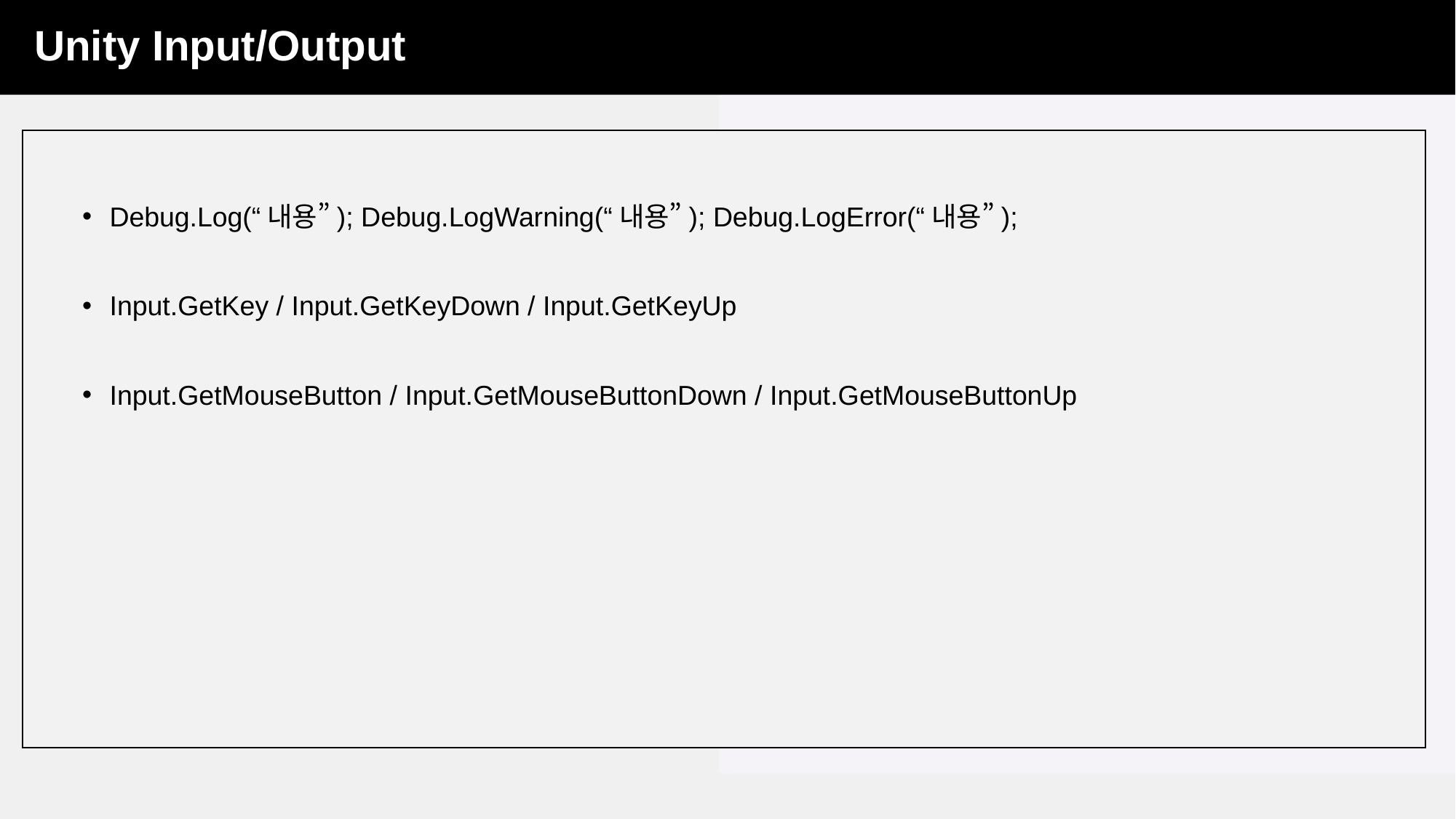

Unity Input/Output

Debug.Log(“내용”); Debug.LogWarning(“내용”); Debug.LogError(“내용”);

Input.GetKey / Input.GetKeyDown / Input.GetKeyUp

Input.GetMouseButton / Input.GetMouseButtonDown / Input.GetMouseButtonUp